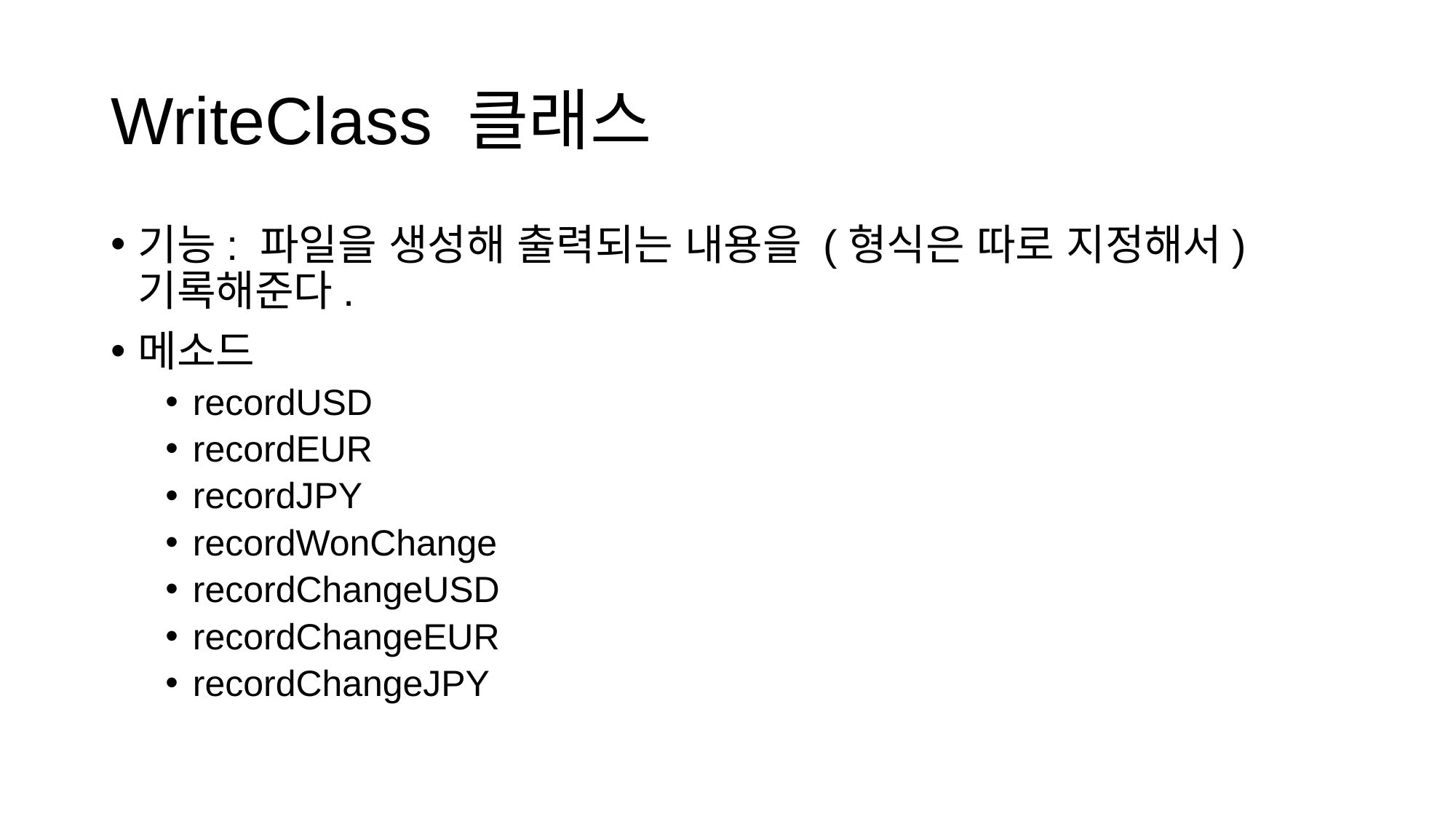

# WriteClass 클래스
기능: 파일을 생성해 출력되는 내용을 (형식은 따로 지정해서) 기록해준다.
메소드
recordUSD
recordEUR
recordJPY
recordWonChange
recordChangeUSD
recordChangeEUR
recordChangeJPY